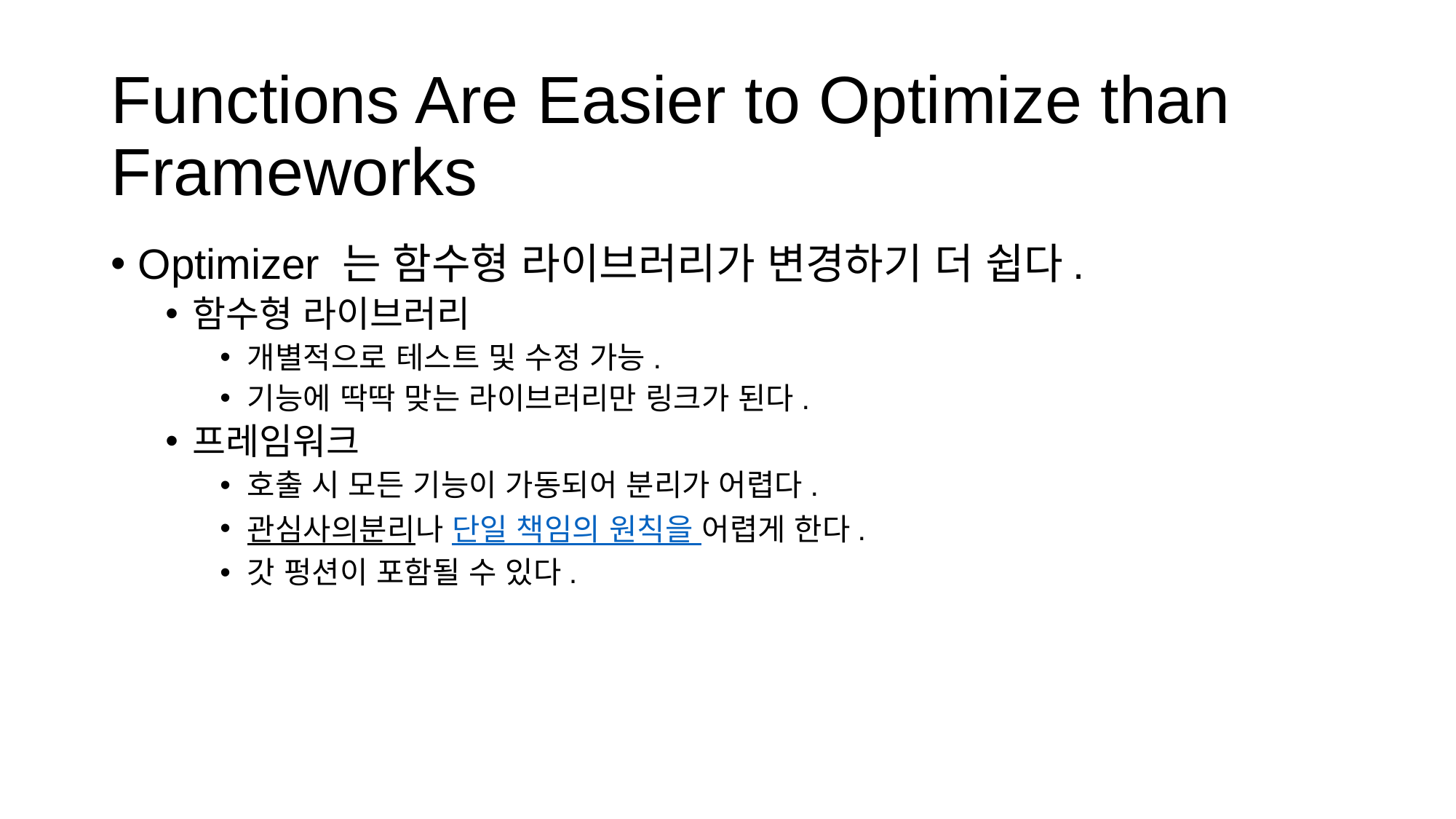

# Functions Are Easier to Optimize than Frameworks
Optimizer 는 함수형 라이브러리가 변경하기 더 쉽다.
함수형 라이브러리
개별적으로 테스트 및 수정 가능.
기능에 딱딱 맞는 라이브러리만 링크가 된다.
프레임워크
호출 시 모든 기능이 가동되어 분리가 어렵다.
관심사의분리나 단일 책임의 원칙을 어렵게 한다.
갓 펑션이 포함될 수 있다.